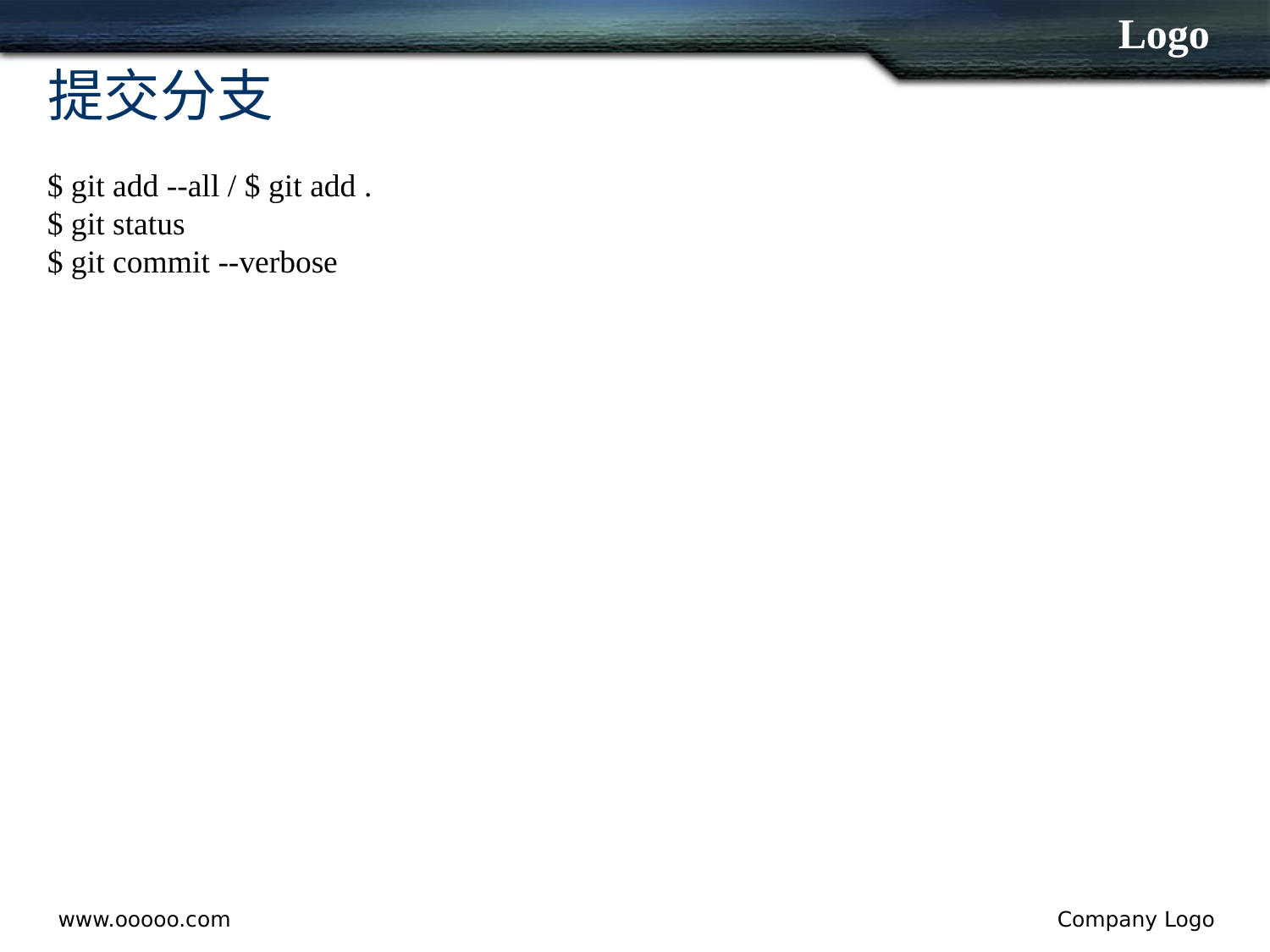

# 提交分支
$ git add --all / $ git add .
$ git status
$ git commit --verbose
www.ooooo.com
Company Logo